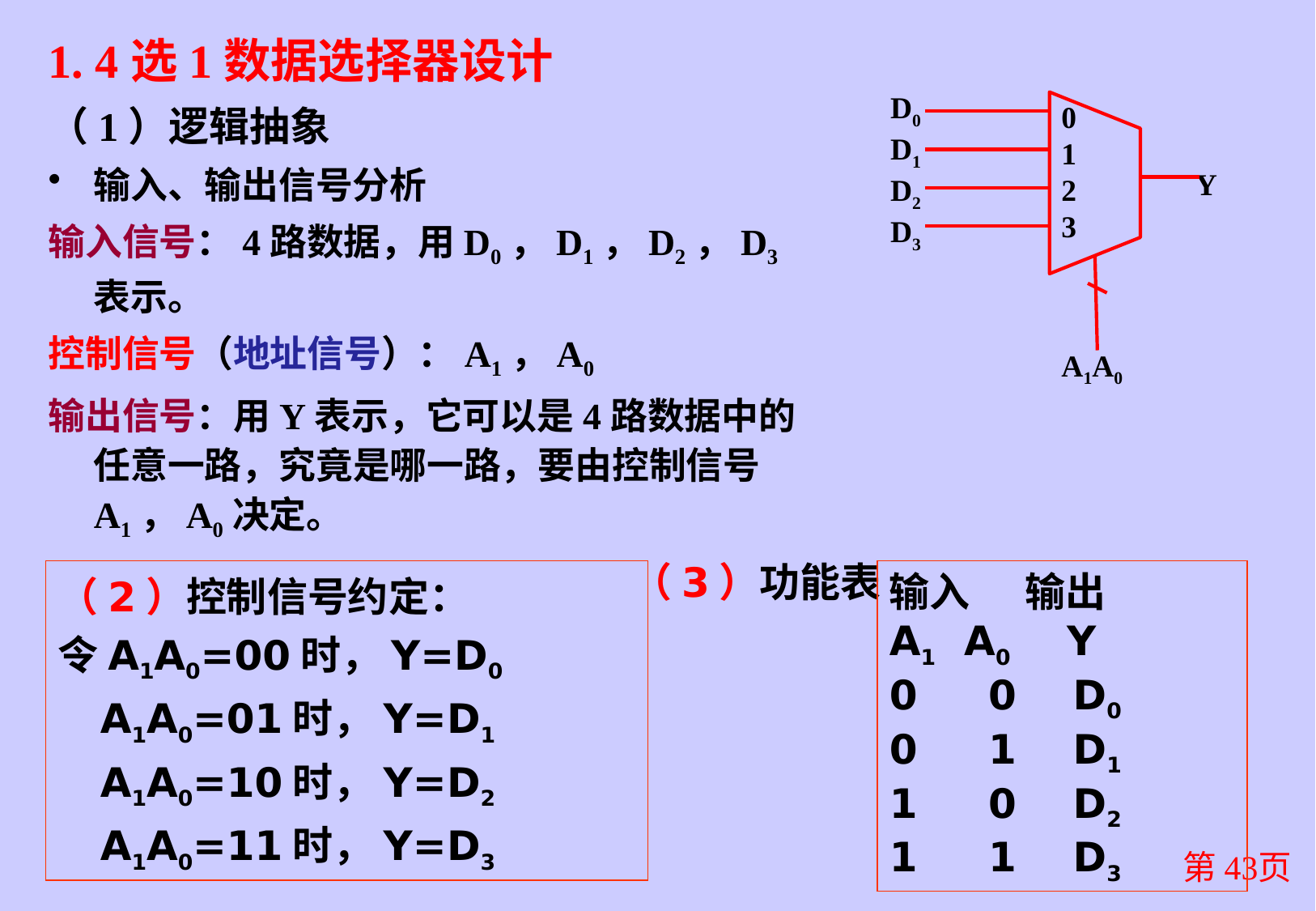

1. 4选1数据选择器设计
（1）逻辑抽象
输入、输出信号分析
输入信号：4路数据，用D0，D1，D2，D3表示。
控制信号（地址信号）：A1，A0
输出信号：用Y表示，它可以是4路数据中的任意一路，究竟是哪一路，要由控制信号A1，A0决定。
D0
D1
D2
D3
0
1
2
3

A1A0
Y
（3）功能表
（2）控制信号约定：
令A1A0=00时，Y=D0
   A1A0=01时，Y=D1
   A1A0=10时，Y=D2
   A1A0=11时，Y=D3
输入      输出
A1  A0    Y
0     0    D0
0     1    D1
1     0    D2
1     1    D3
第43页